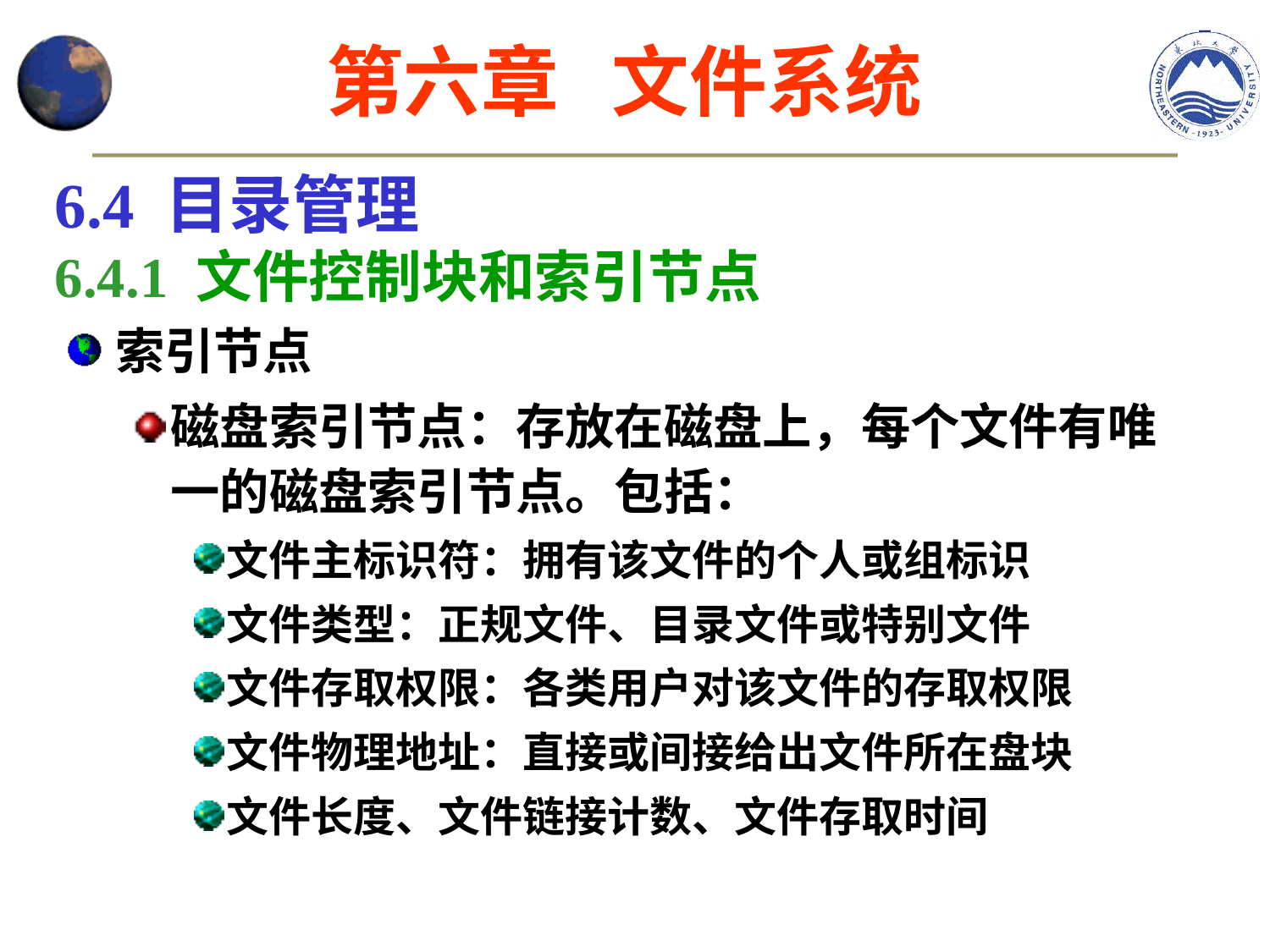

第六章   文件系统
6.4 目录管理
6.4.1 文件控制块和索引节点
索引节点
磁盘索引节点：存放在磁盘上，每个文件有唯一的磁盘索引节点。包括：
文件主标识符：拥有该文件的个人或组标识
文件类型：正规文件、目录文件或特别文件
文件存取权限：各类用户对该文件的存取权限
文件物理地址：直接或间接给出文件所在盘块
文件长度、文件链接计数、文件存取时间